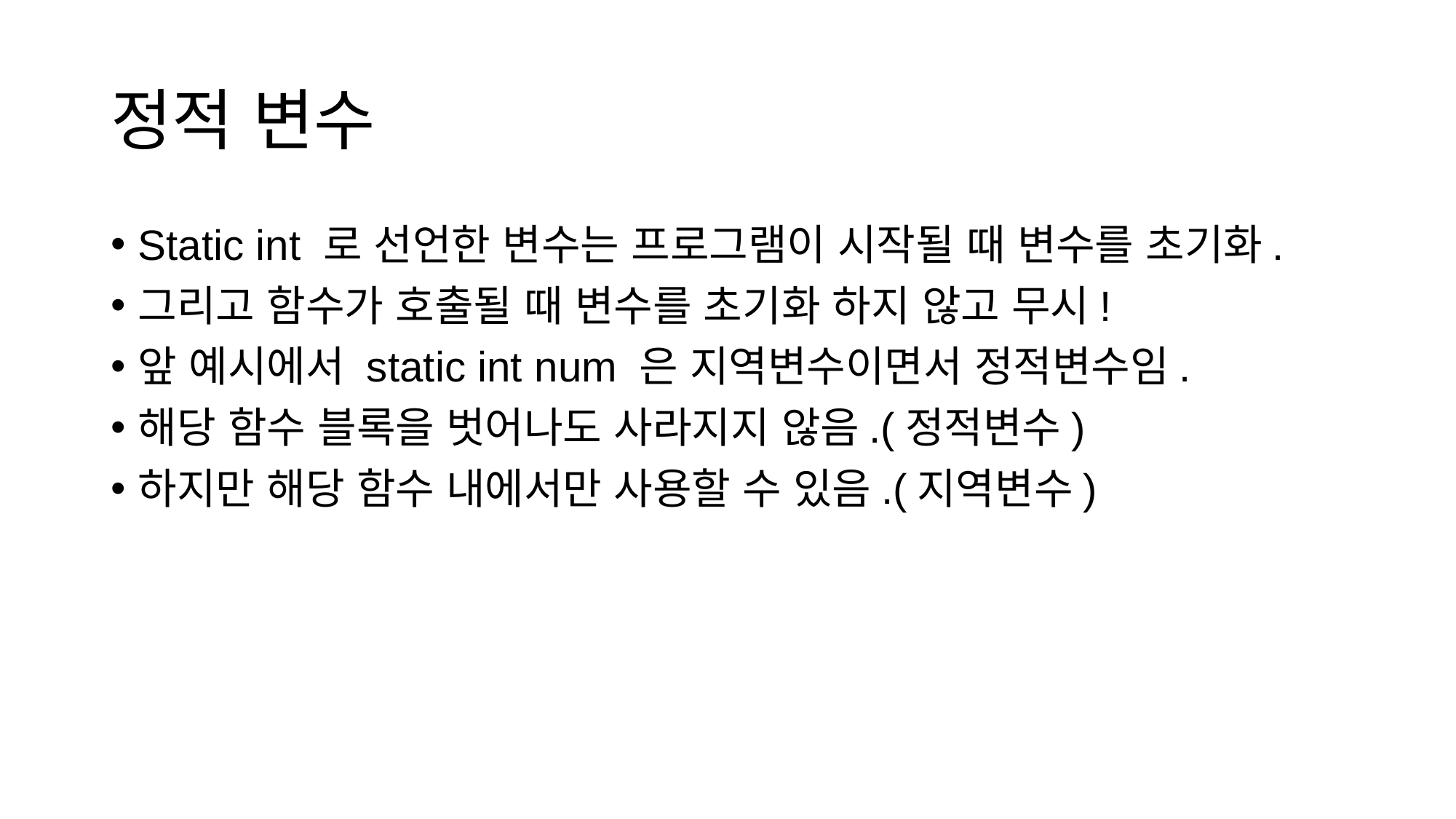

# 정적 변수
Static int 로 선언한 변수는 프로그램이 시작될 때 변수를 초기화.
그리고 함수가 호출될 때 변수를 초기화 하지 않고 무시!
앞 예시에서 static int num 은 지역변수이면서 정적변수임.
해당 함수 블록을 벗어나도 사라지지 않음.(정적변수)
하지만 해당 함수 내에서만 사용할 수 있음.(지역변수)